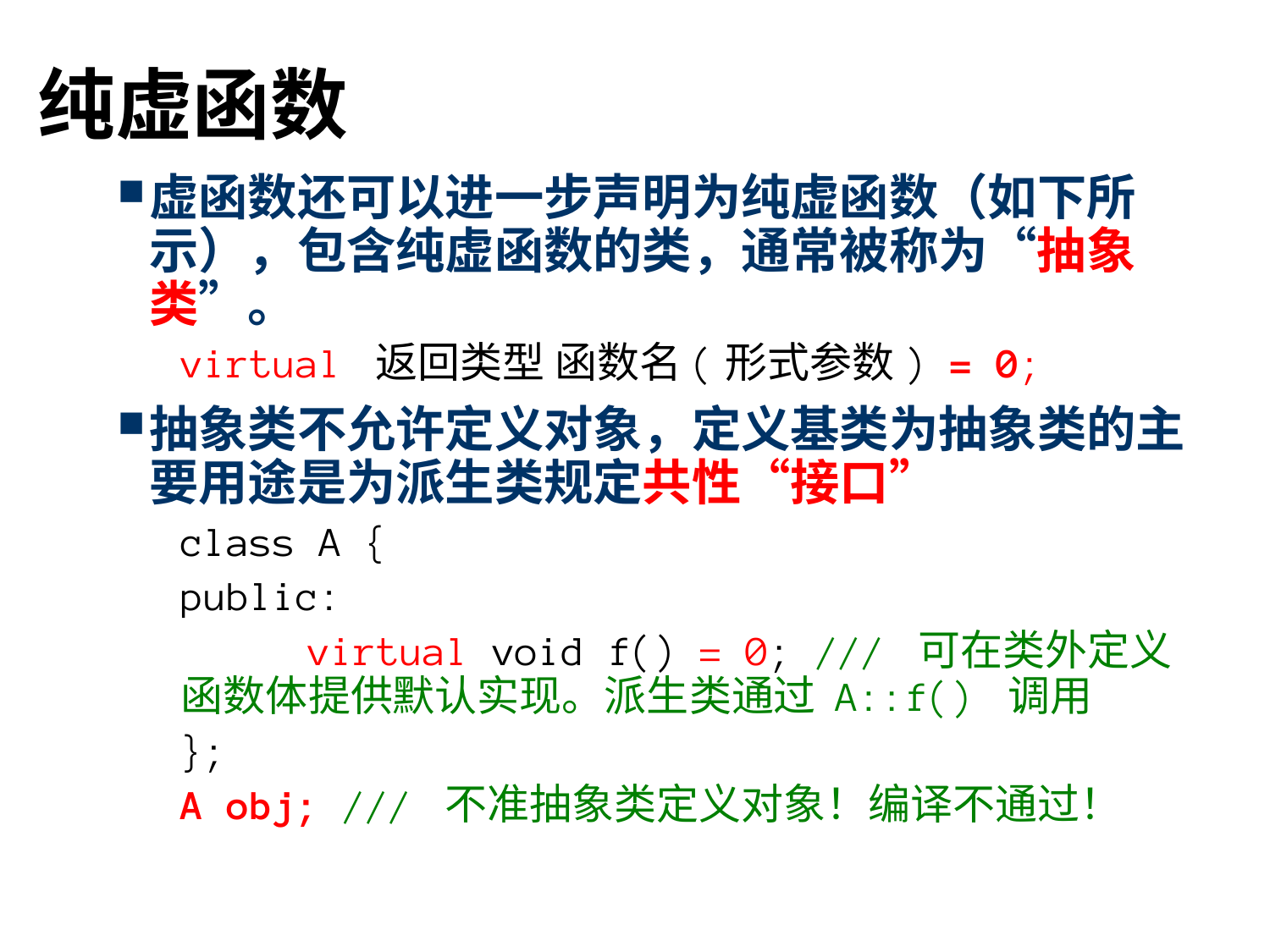

# 纯虚函数
虚函数还可以进一步声明为纯虚函数（如下所示），包含纯虚函数的类，通常被称为“抽象类”。
virtual 返回类型 函数名(形式参数) = 0;
抽象类不允许定义对象，定义基类为抽象类的主要用途是为派生类规定共性“接口”
class A {
public:
	virtual void f() = 0; /// 可在类外定义函数体提供默认实现。派生类通过 A::f() 调用
};
A obj; /// 不准抽象类定义对象！编译不通过！